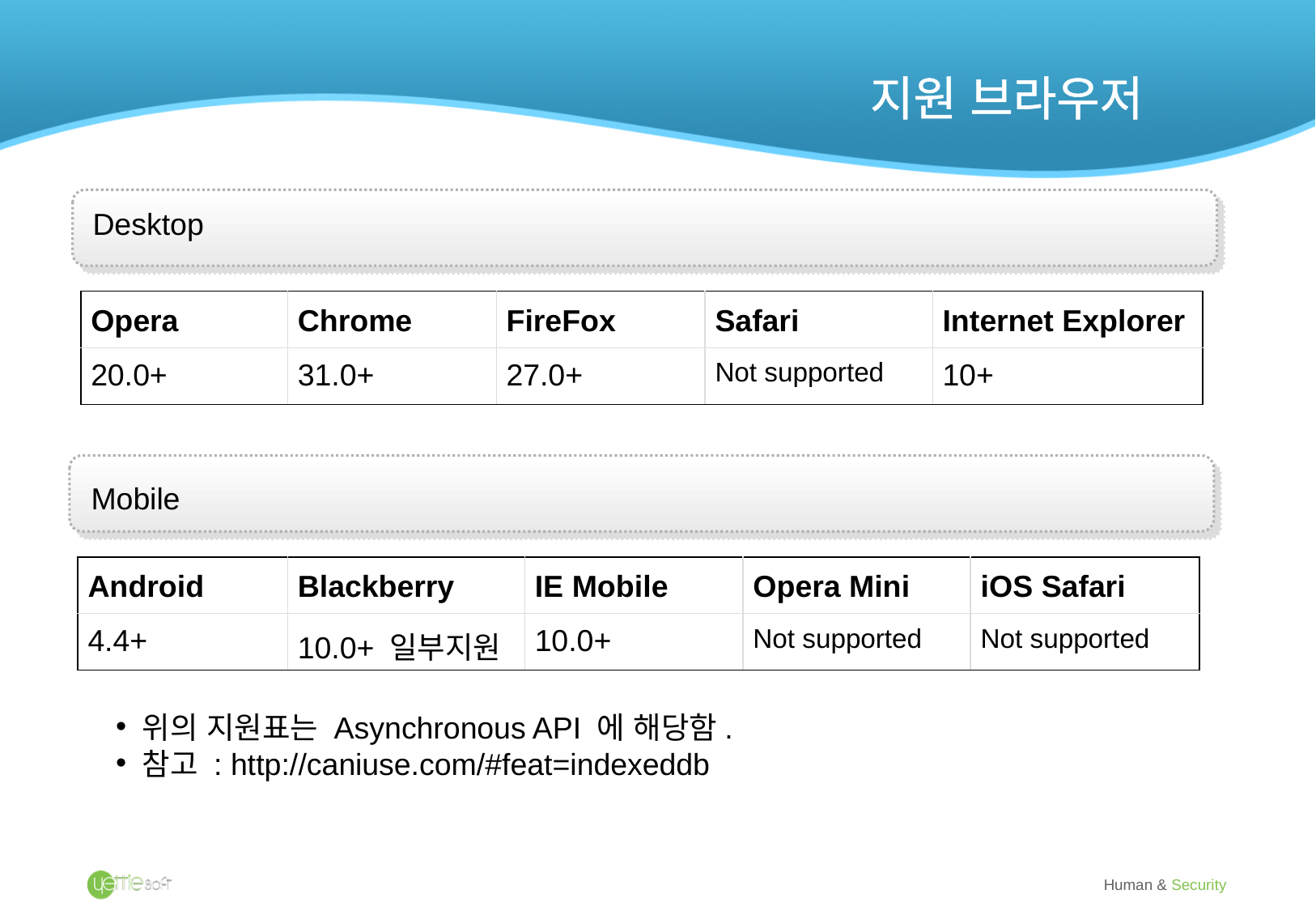

지원 브라우저

Desktop
| Opera | Chrome | FireFox | Safari | Internet Explorer |
| --- | --- | --- | --- | --- |
| 20.0+ | 31.0+ | 27.0+ | Not supported | 10+ |

Mobile
| Android | Blackberry | IE Mobile | Opera Mini | iOS Safari |
| --- | --- | --- | --- | --- |
| 4.4+ | 10.0+ 일부지원 | 10.0+ | Not supported | Not supported |
 위의 지원표는 Asynchronous API 에 해당함.
 참고 : http://caniuse.com/#feat=indexeddb